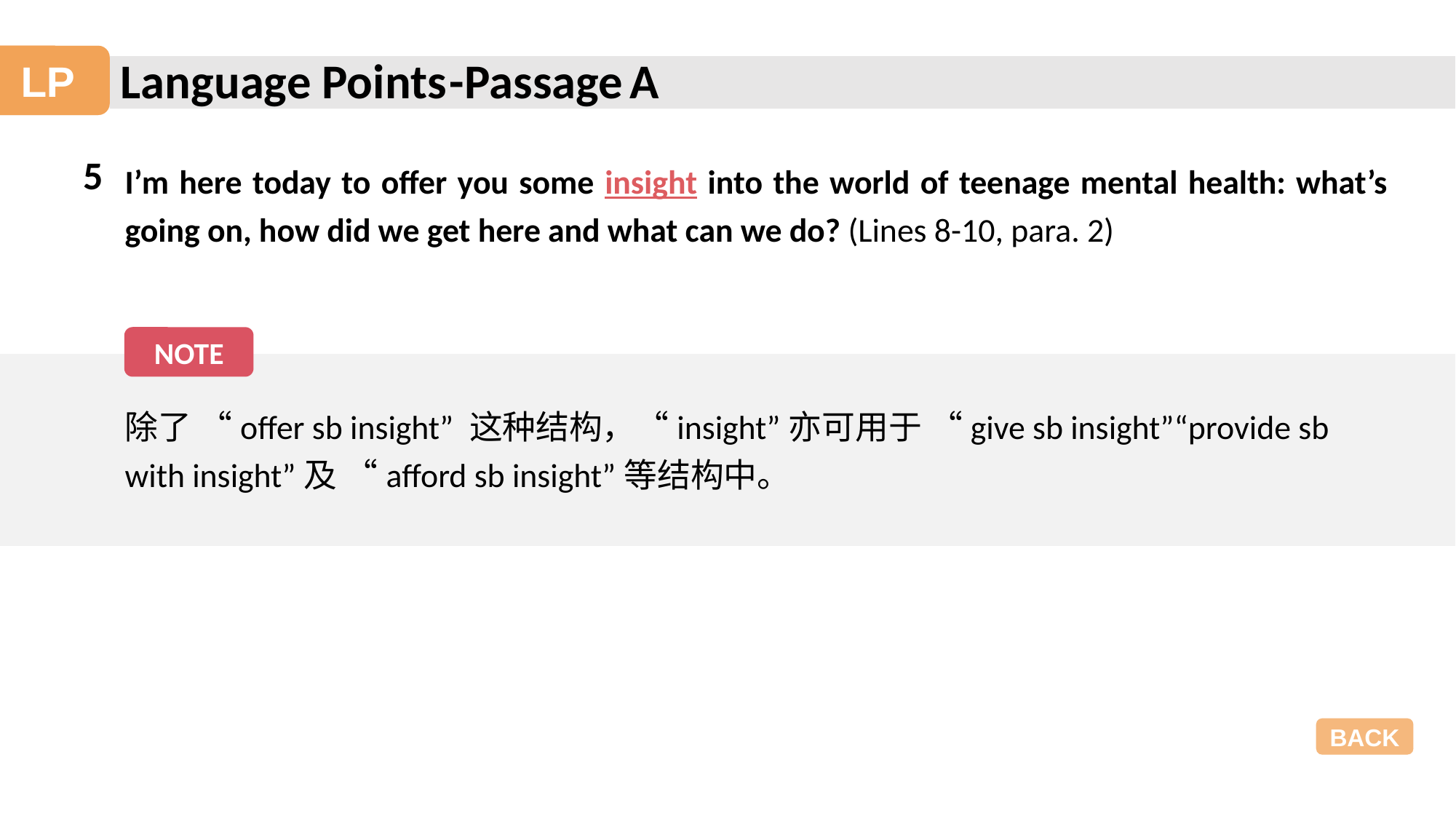

Language Points
-Passage A
LP

5
I’m here today to offer you some insight into the world of teenage mental health: what’s going on, how did we get here and what can we do? (Lines 8-10, para. 2)
NOTE

除了 “offer sb insight” 这种结构，“insight”亦可用于 “give sb insight”“provide sb with insight”及 “afford sb insight”等结构中。
BACK